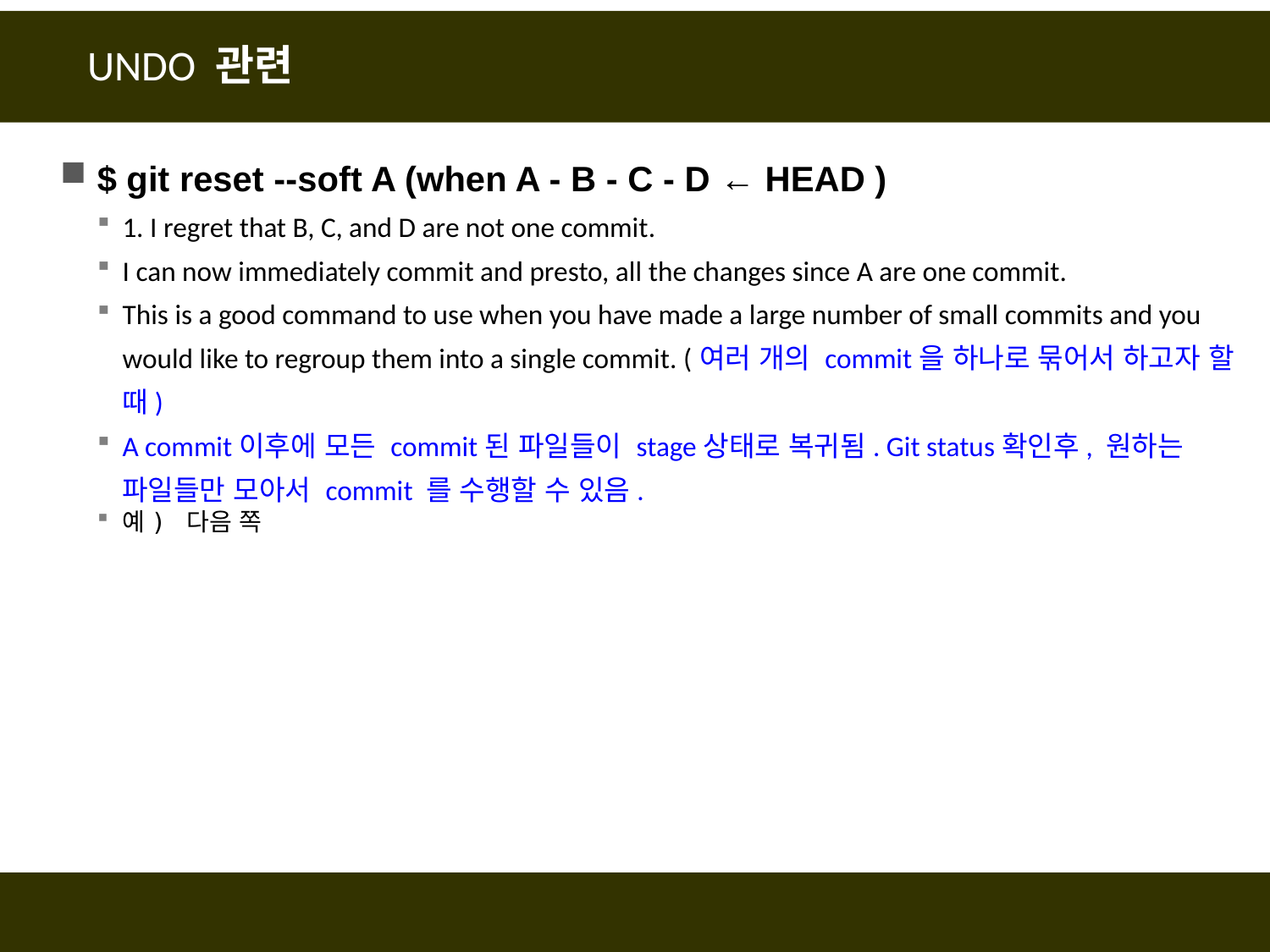

# UNDO 관련
$ git reset --soft A (when A - B - C - D ← HEAD )
1. I regret that B, C, and D are not one commit.
I can now immediately commit and presto, all the changes since A are one commit.
This is a good command to use when you have made a large number of small commits and you would like to regroup them into a single commit. (여러 개의 commit을 하나로 묶어서 하고자 할 때)
A commit이후에 모든 commit된 파일들이 stage상태로 복귀됨. Git status확인후, 원하는 파일들만 모아서 commit 를 수행할 수 있음.
예) 다음 쪽